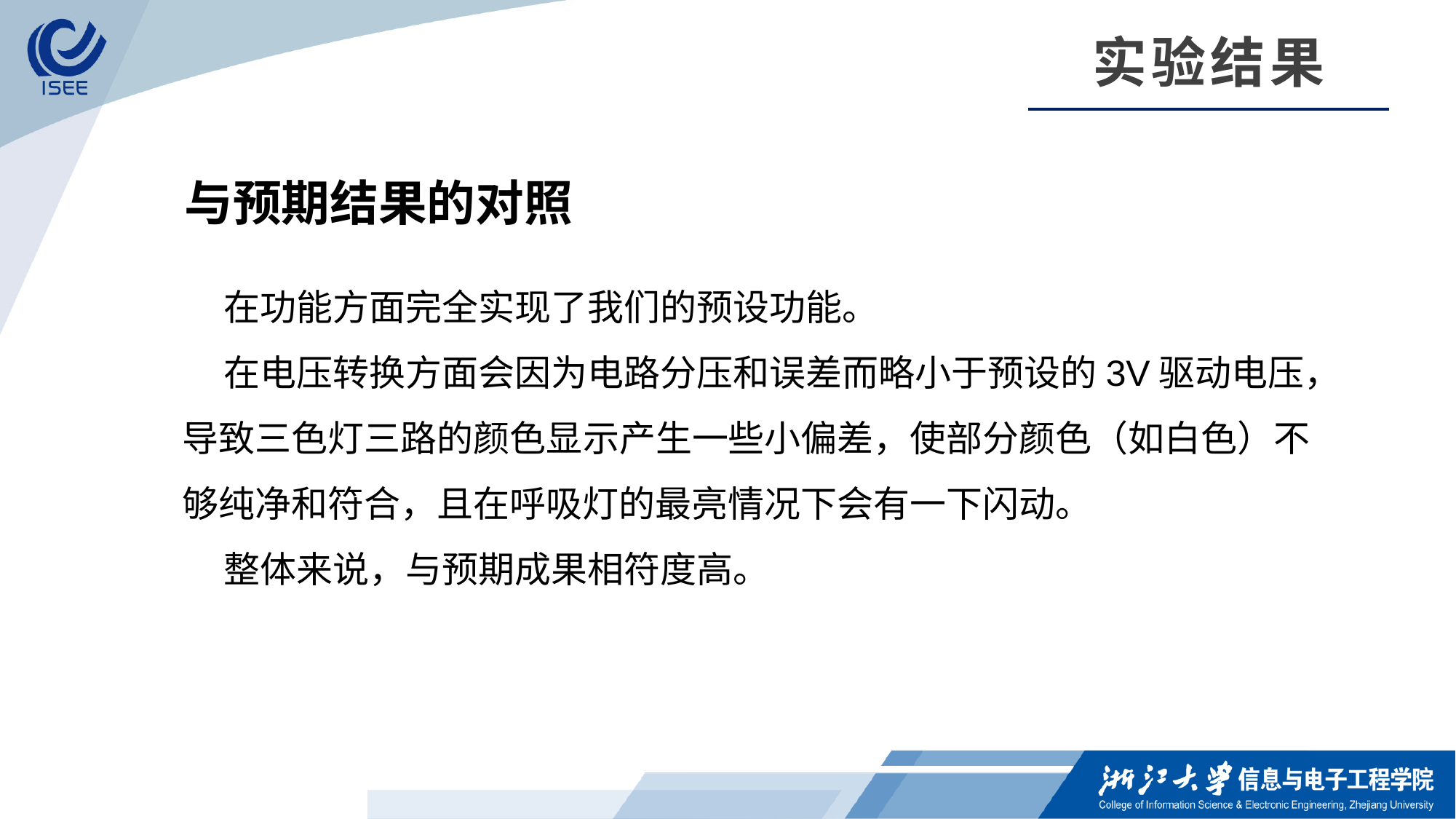

实验结果
与预期结果的对照
    在功能方面完全实现了我们的预设功能。
    在电压转换方面会因为电路分压和误差而略小于预设的3V驱动电压，导致三色灯三路的颜色显示产生一些小偏差，使部分颜色（如白色）不够纯净和符合，且在呼吸灯的最亮情况下会有一下闪动。
    整体来说，与预期成果相符度高。